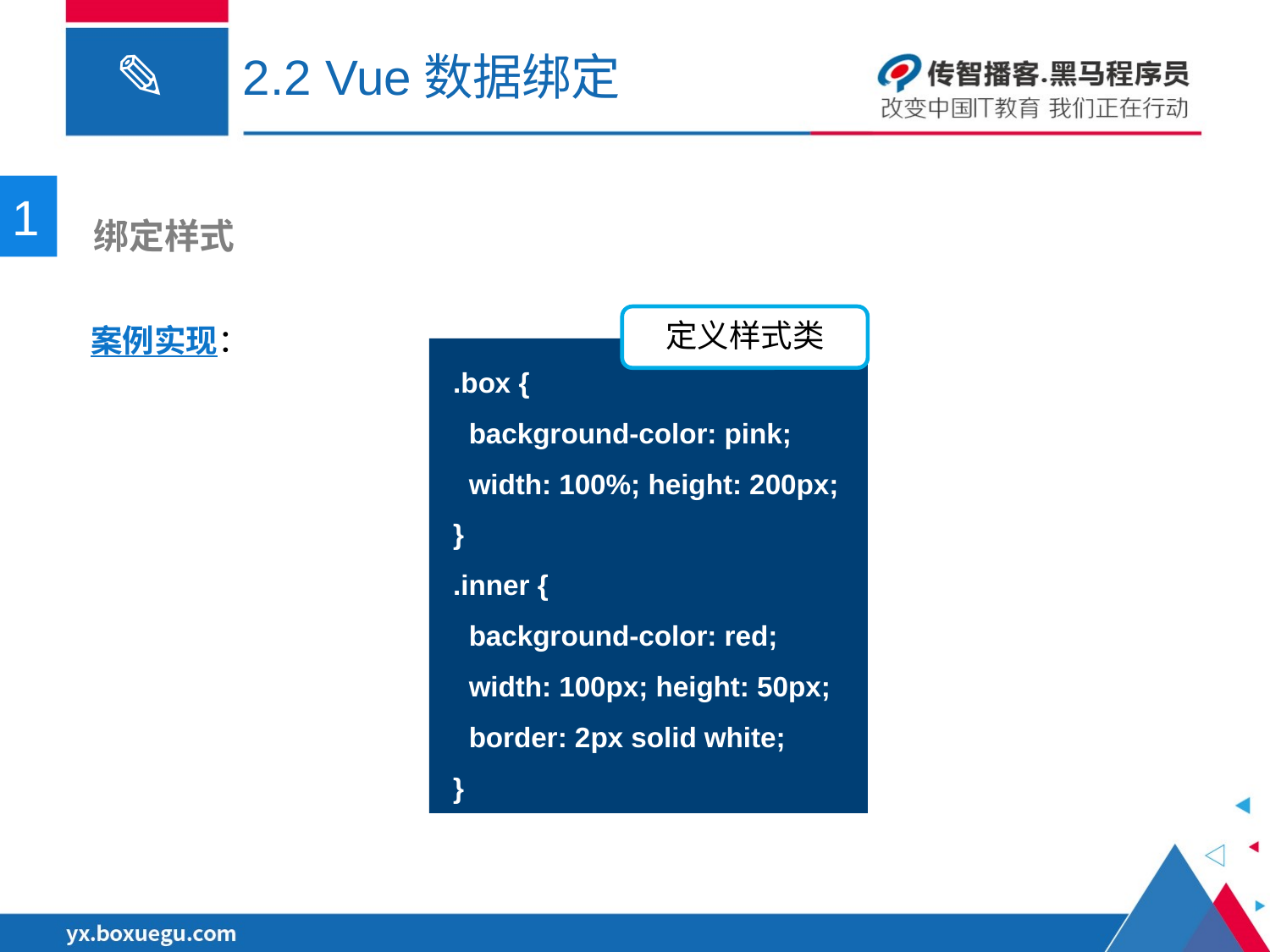

# 2.2 Vue数据绑定

1
  绑定样式
案例实现：
定义样式类

.box {
  background-color: pink;
  width: 100%; height: 200px;
}
.inner {
  background-color: red;
  width: 100px; height: 50px;
  border: 2px solid white;
}